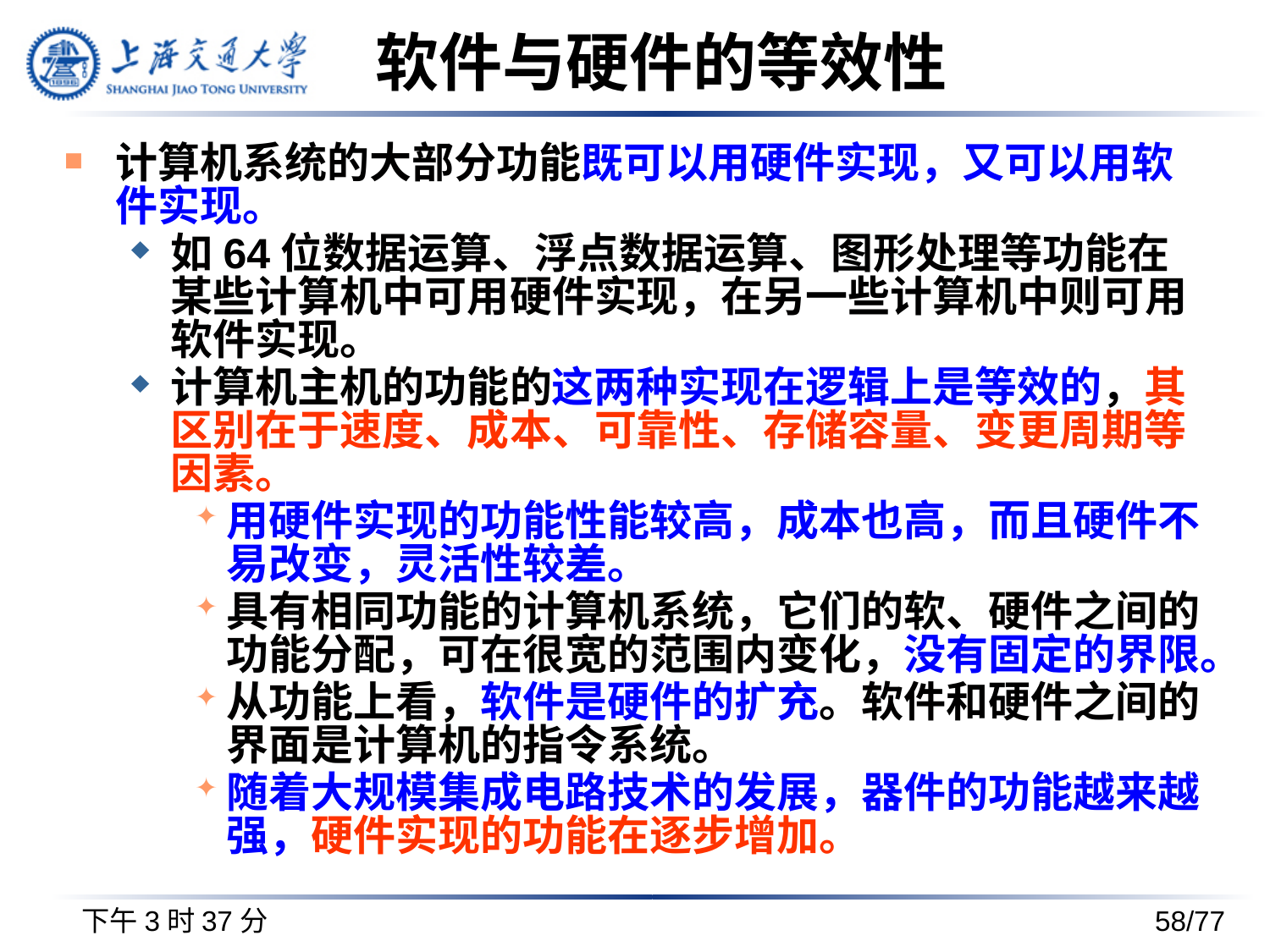

# 软件与硬件的等效性
计算机系统的大部分功能既可以用硬件实现，又可以用软件实现。
如64位数据运算、浮点数据运算、图形处理等功能在某些计算机中可用硬件实现，在另一些计算机中则可用软件实现。
计算机主机的功能的这两种实现在逻辑上是等效的，其区别在于速度、成本、可靠性、存储容量、变更周期等因素。
用硬件实现的功能性能较高，成本也高，而且硬件不易改变，灵活性较差。
具有相同功能的计算机系统，它们的软、硬件之间的功能分配，可在很宽的范围内变化，没有固定的界限。
从功能上看，软件是硬件的扩充。软件和硬件之间的界面是计算机的指令系统。
随着大规模集成电路技术的发展，器件的功能越来越强，硬件实现的功能在逐步增加。
下午3时37分
58/77